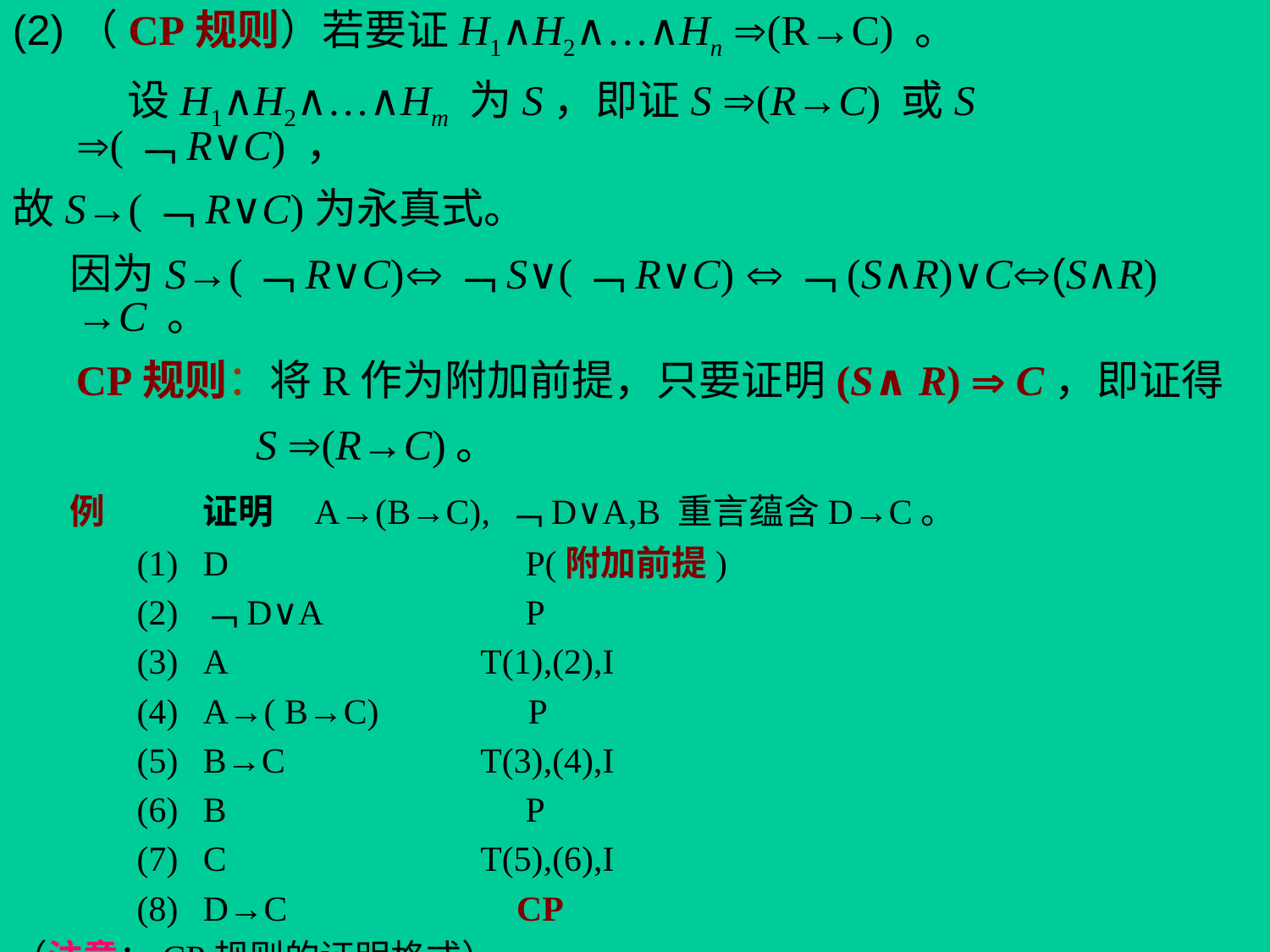

（CP规则）若要证H1∧H2∧…∧Hn ⇒(R→C) 。
           设H1∧H2∧…∧Hm 为S，即证S ⇒(R→C) 或S ⇒(﹁R∨C) ，
故S→(﹁R∨C)为永真式。
     因为S→(﹁R∨C)⇔﹁S∨(﹁R∨C) ⇔﹁(S∧R)∨C⇔(S∧R) →C 。
      CP规则：将R作为附加前提，只要证明(S∧ R) ⇒ C，即证得
                       S ⇒(R→C)。
     例	证明    A→(B→C), ﹁D∨A,B 重言蕴含D→C。
              (1)	D	                      P(附加前提)
              (2)	﹁D∨A	                      P
              (3)	A	                 T(1),(2),I
              (4)	A→( B→C)	        P
              (5)	B→C	                 T(3),(4),I
              (6)	B	                      P
              (7)	C	                 T(5),(6),I
              (8)	D→C	                     CP
（注意：CP规则的证明格式）